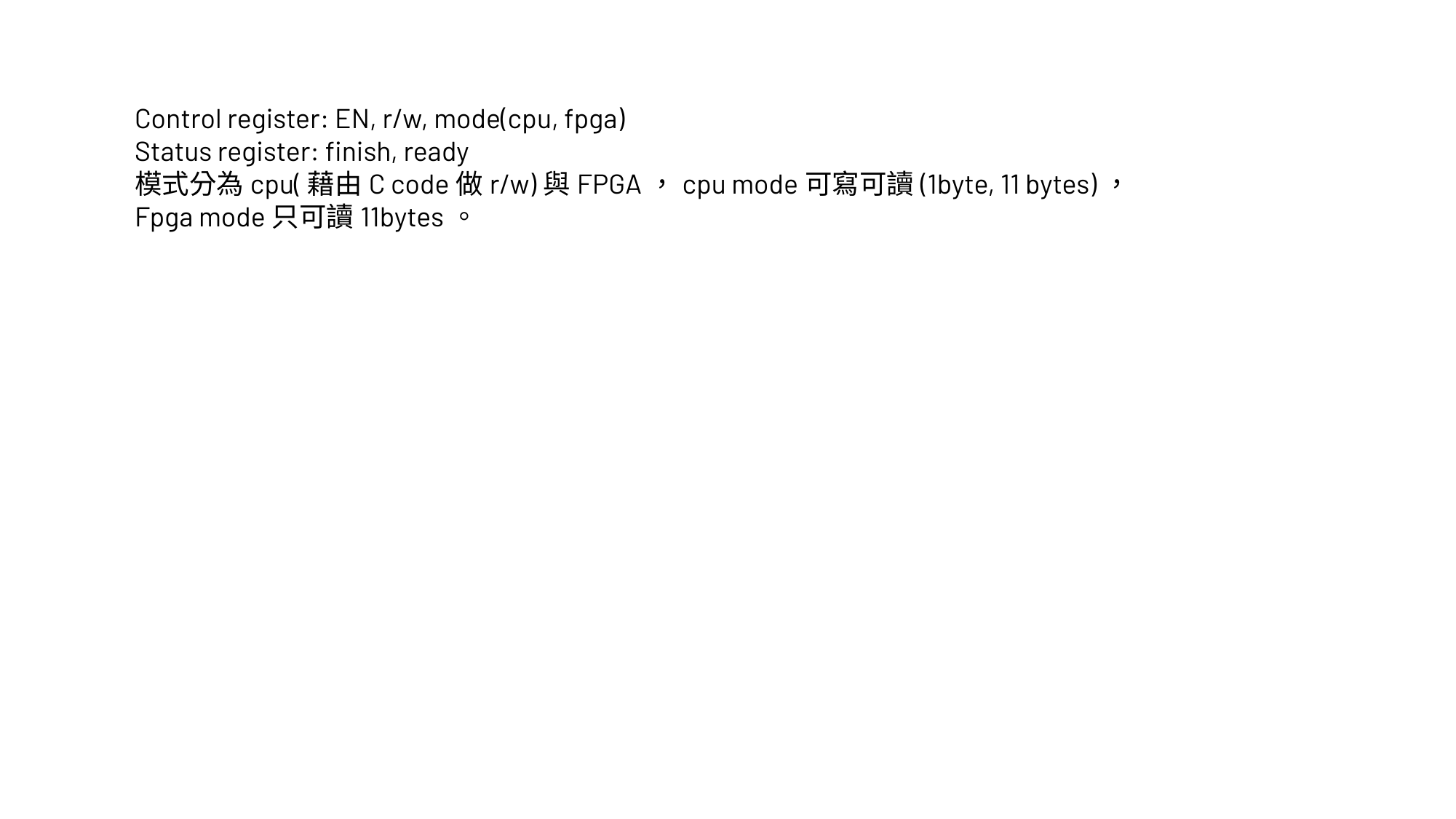

Control register: EN, r/w, mode(cpu, fpga)
Status register: finish, ready
模式分為cpu(藉由C code做r/w)與FPGA，cpu mode可寫可讀(1byte, 11 bytes)，
Fpga mode只可讀11bytes。